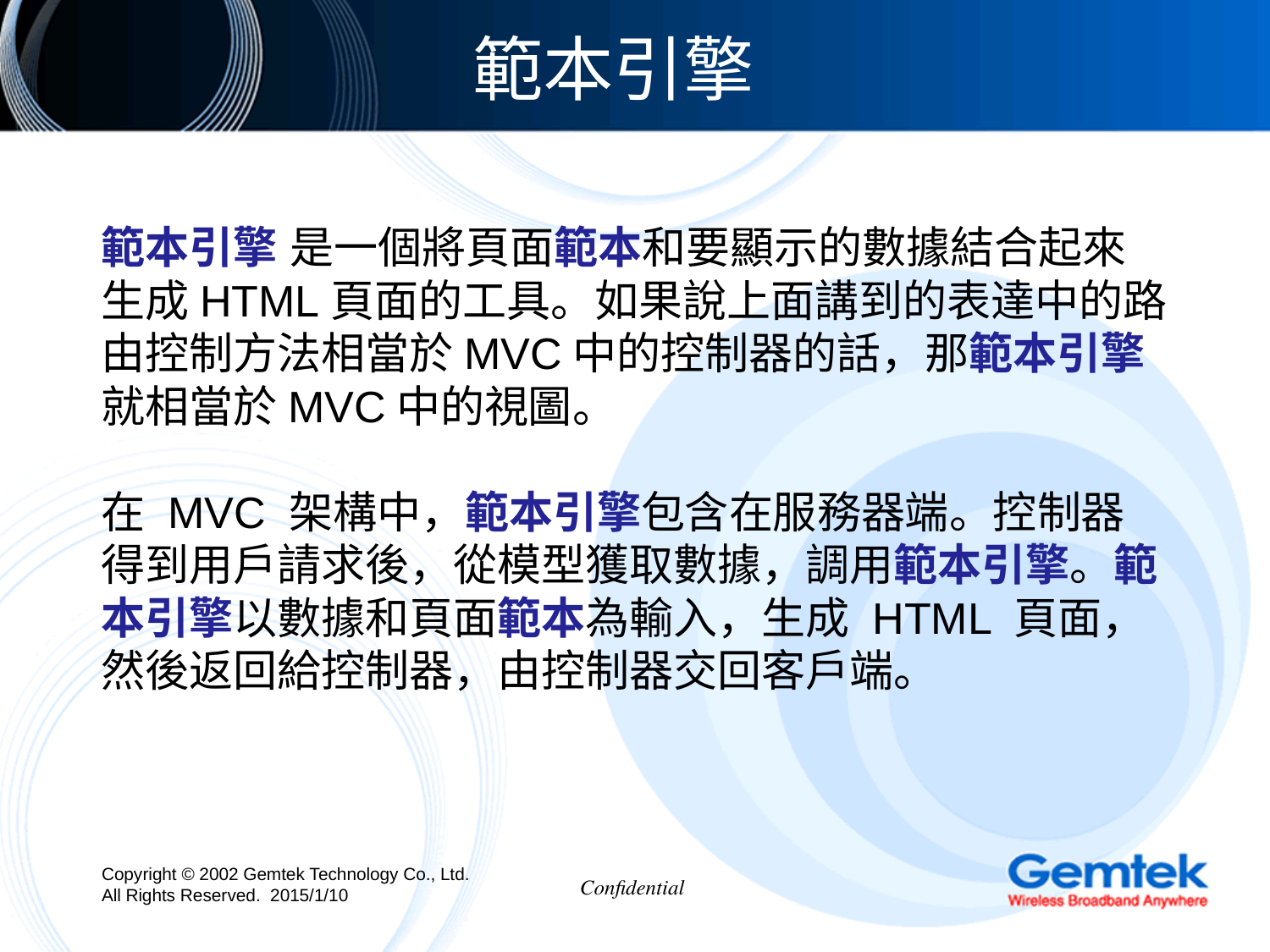

# 範本引擎
範本引擎 是一個將頁面範本和要顯示的數據結合起來生成HTML頁面的工具。如果說上面講到的表達中的路由控制方法相當於MVC中的控制器的話，那範本引擎就相當於MVC中的視圖。

在 MVC 架構中，範本引擎包含在服務器端。控制器得到用戶請求後，從模型獲取數據，調用範本引擎。範本引擎以數據和頁面範本為輸入，生成 HTML 頁面，然後返回給控制器，由控制器交回客戶端。